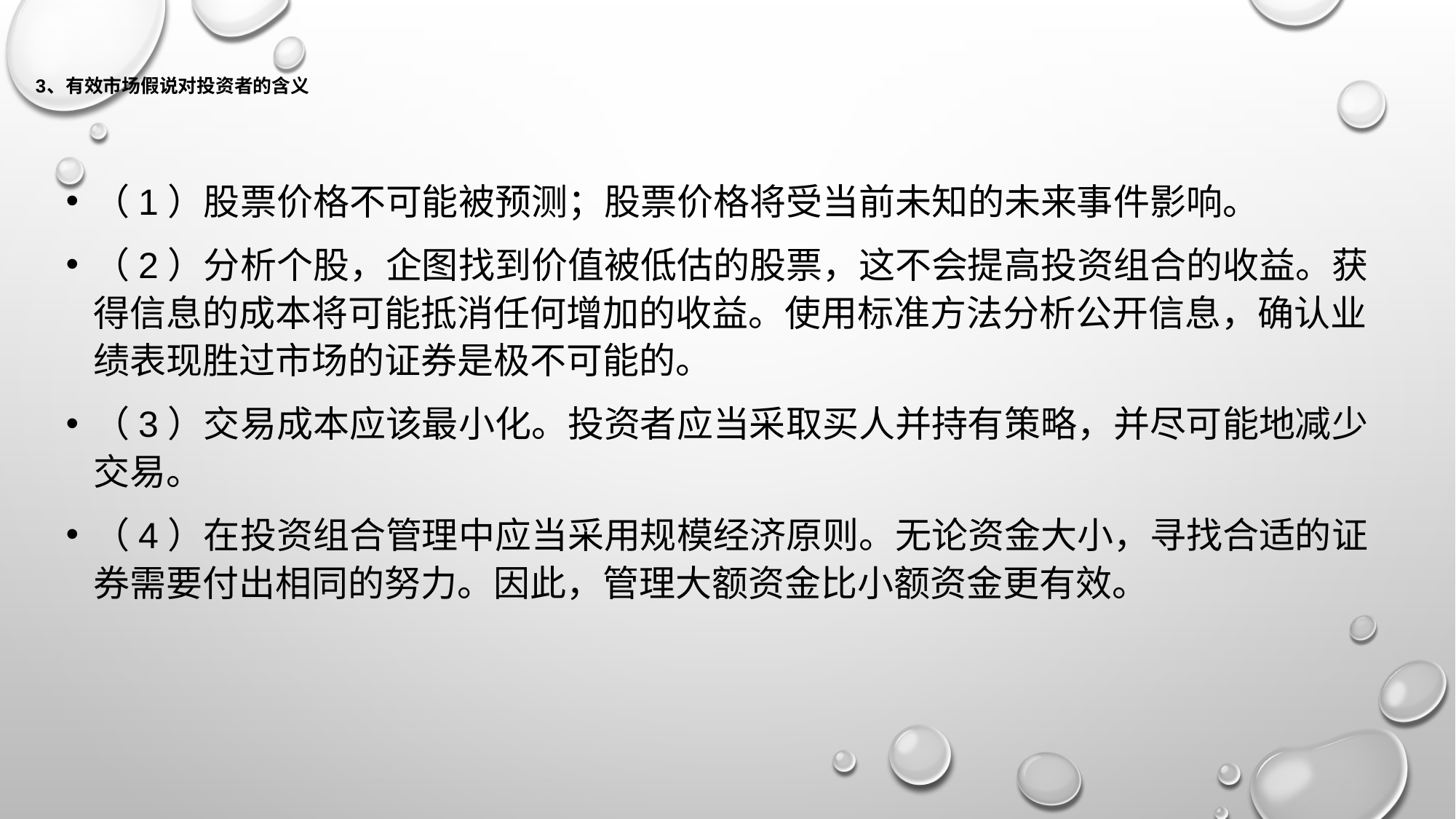

# 3、有效市场假说对投资者的含义
（1）股票价格不可能被预测；股票价格将受当前未知的未来事件影响。
（2）分析个股，企图找到价值被低估的股票，这不会提高投资组合的收益。获得信息的成本将可能抵消任何增加的收益。使用标准方法分析公开信息，确认业绩表现胜过市场的证券是极不可能的。
（3）交易成本应该最小化。投资者应当采取买人并持有策略，并尽可能地减少交易。
（4）在投资组合管理中应当采用规模经济原则。无论资金大小，寻找合适的证券需要付出相同的努力。因此，管理大额资金比小额资金更有效。